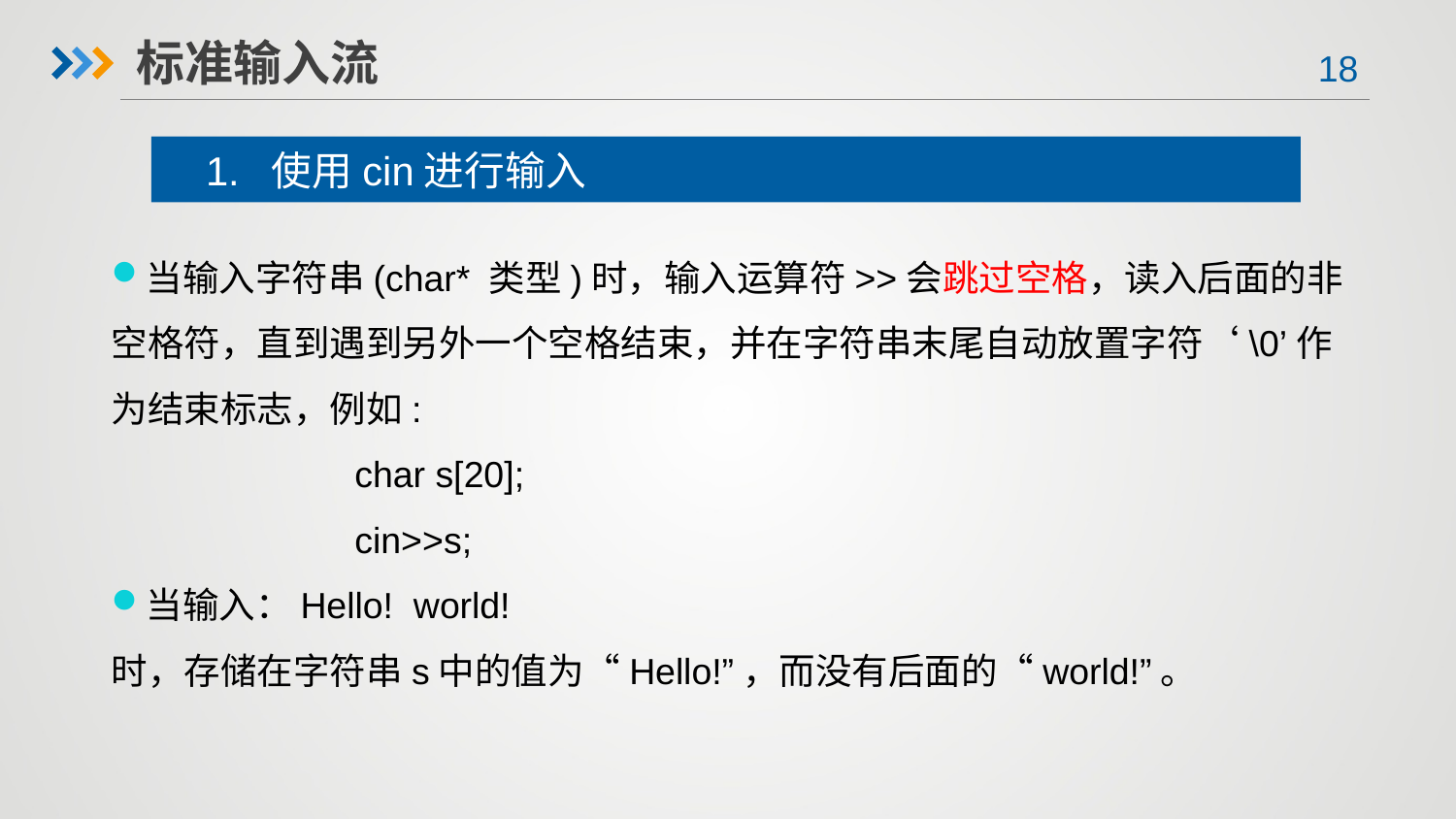

标准输入流

1.  使用cin进行输入
当输入字符串(char* 类型)时，输入运算符>>会跳过空格，读入后面的非空格符，直到遇到另外一个空格结束，并在字符串末尾自动放置字符‘\0’作为结束标志，例如:
char s[20];
cin>>s;
当输入：Hello!  world!
时，存储在字符串s中的值为“Hello!”，而没有后面的“world!”。